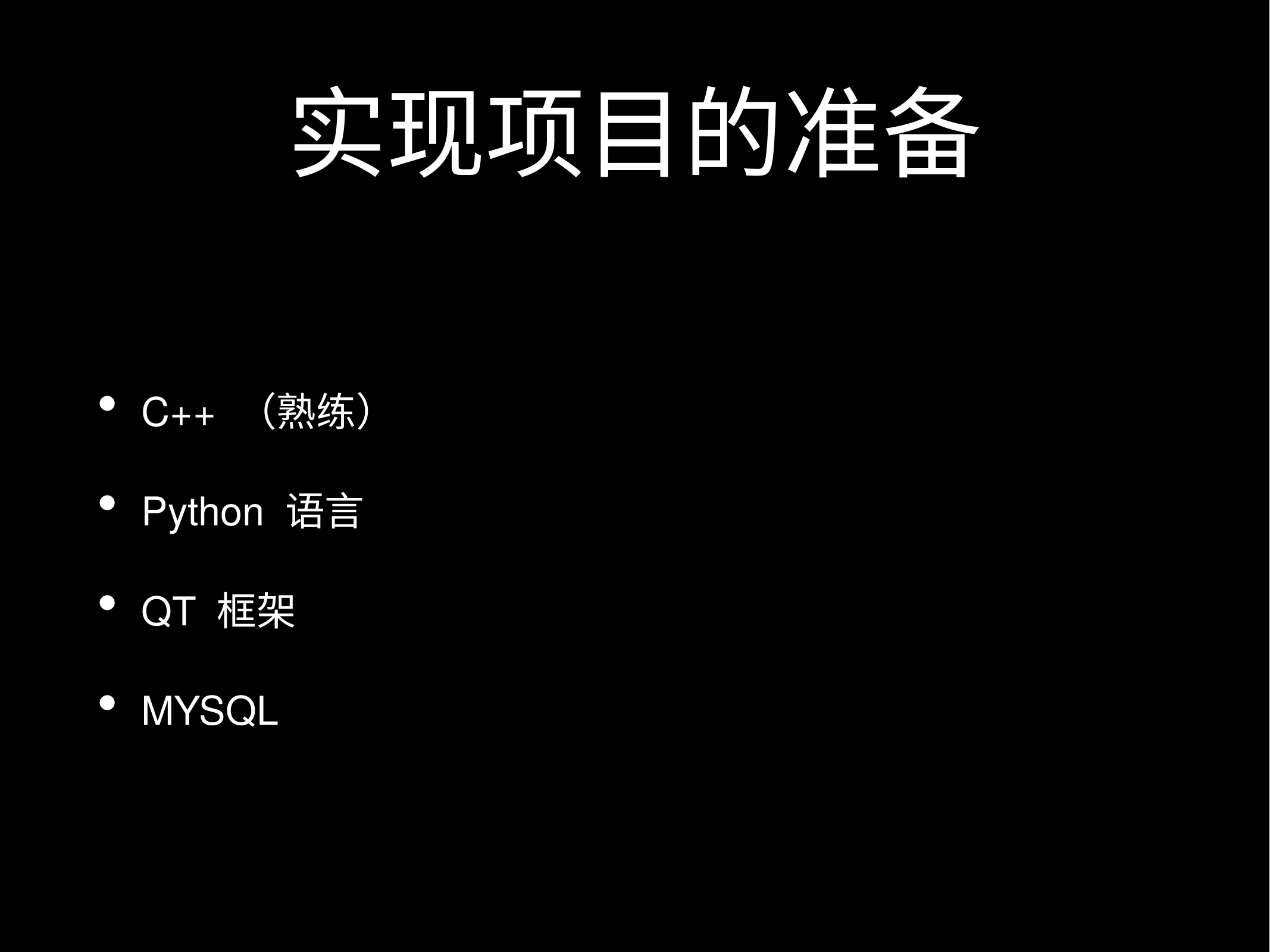

# 实现项目的准备
C++ （熟练）
Python 语言
QT 框架
MYSQL